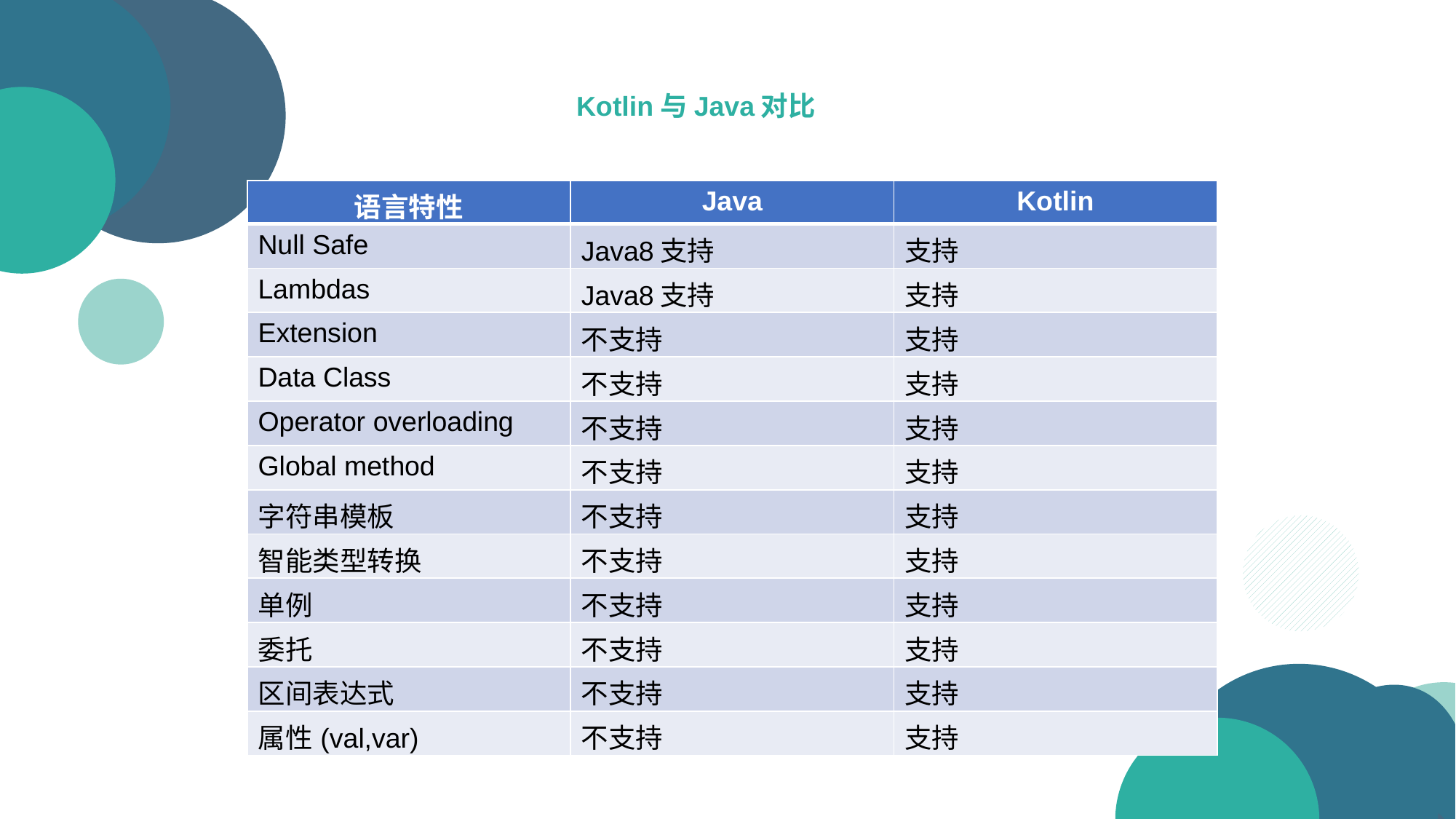

Kotlin与Java对比
| 语言特性 | Java | Kotlin |
| --- | --- | --- |
| Null Safe | Java8支持 | 支持 |
| Lambdas | Java8支持 | 支持 |
| Extension | 不支持 | 支持 |
| Data Class | 不支持 | 支持 |
| Operator overloading | 不支持 | 支持 |
| Global method | 不支持 | 支持 |
| 字符串模板 | 不支持 | 支持 |
| 智能类型转换 | 不支持 | 支持 |
| 单例 | 不支持 | 支持 |
| 委托 | 不支持 | 支持 |
| 区间表达式 | 不支持 | 支持 |
| 属性(val,var) | 不支持 | 支持 |